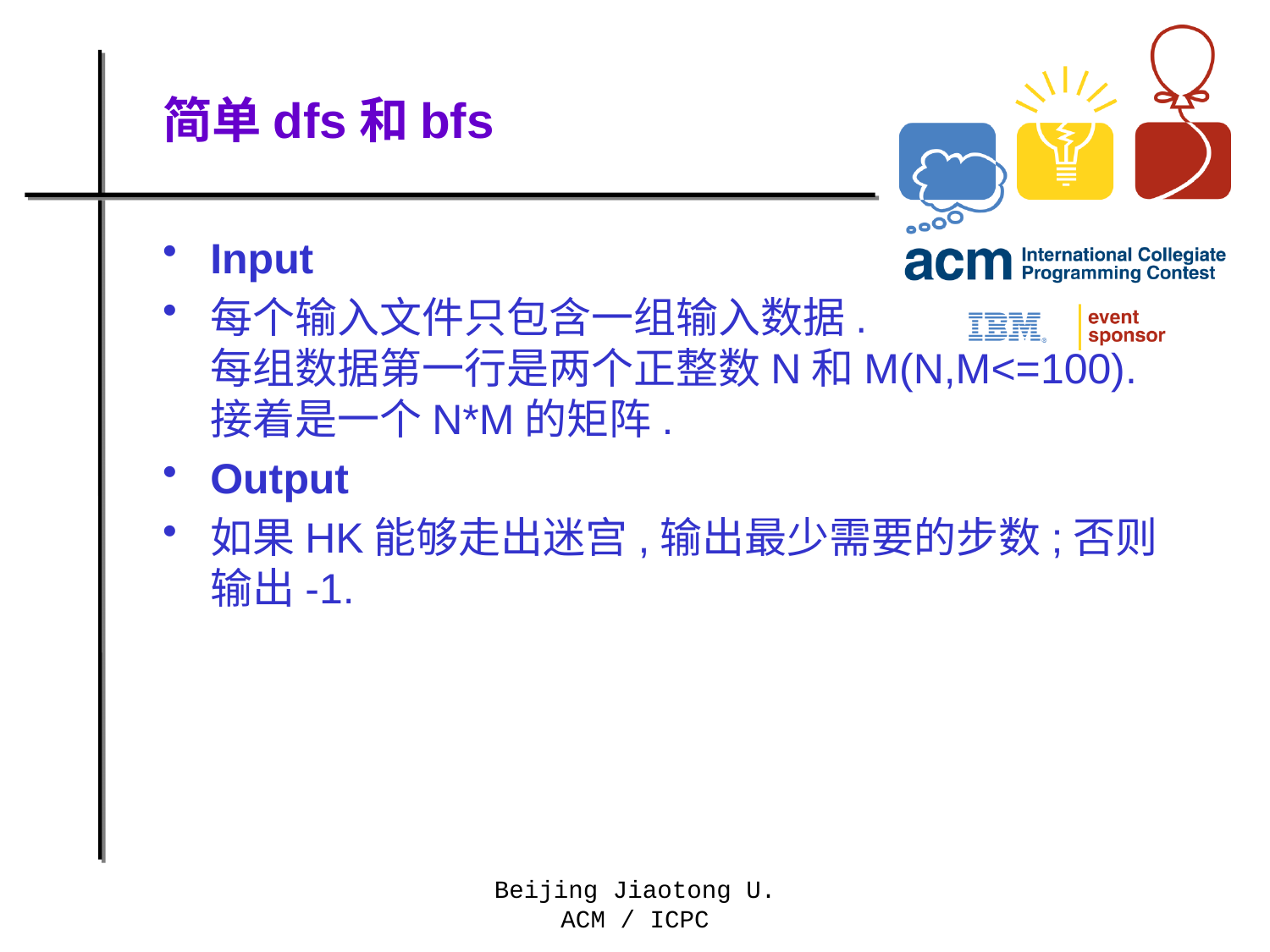

# 简单dfs和bfs
Input
每个输入文件只包含一组输入数据.
每组数据第一行是两个正整数N和M(N,M<=100).
接着是一个N*M的矩阵.
Output
如果HK能够走出迷宫,输出最少需要的步数;否则输出-1.